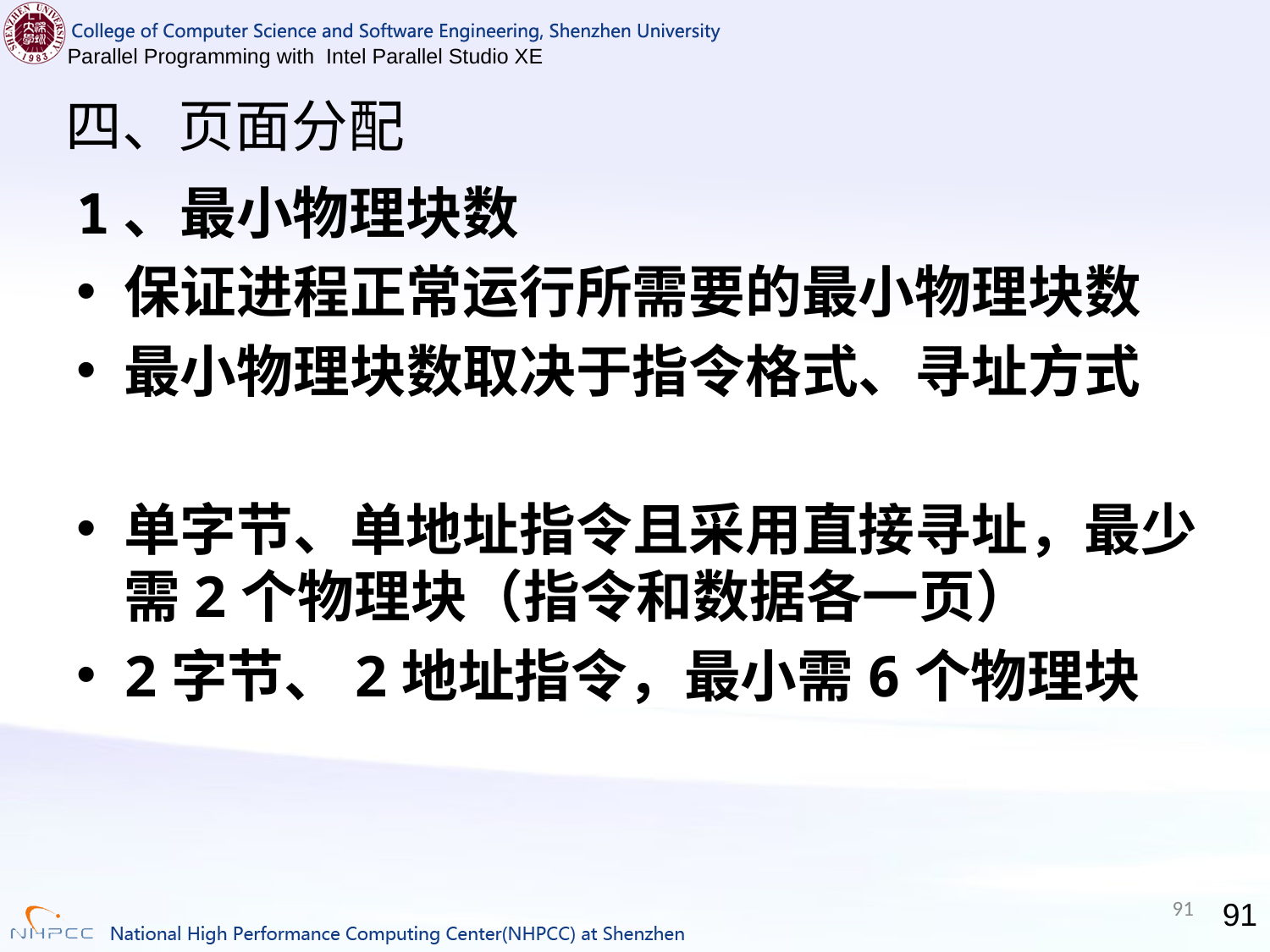

# 四、页面分配
1、最小物理块数
保证进程正常运行所需要的最小物理块数
最小物理块数取决于指令格式、寻址方式

单字节、单地址指令且采用直接寻址，最少需2个物理块（指令和数据各一页）
2字节、2地址指令，最小需6个物理块
91
91